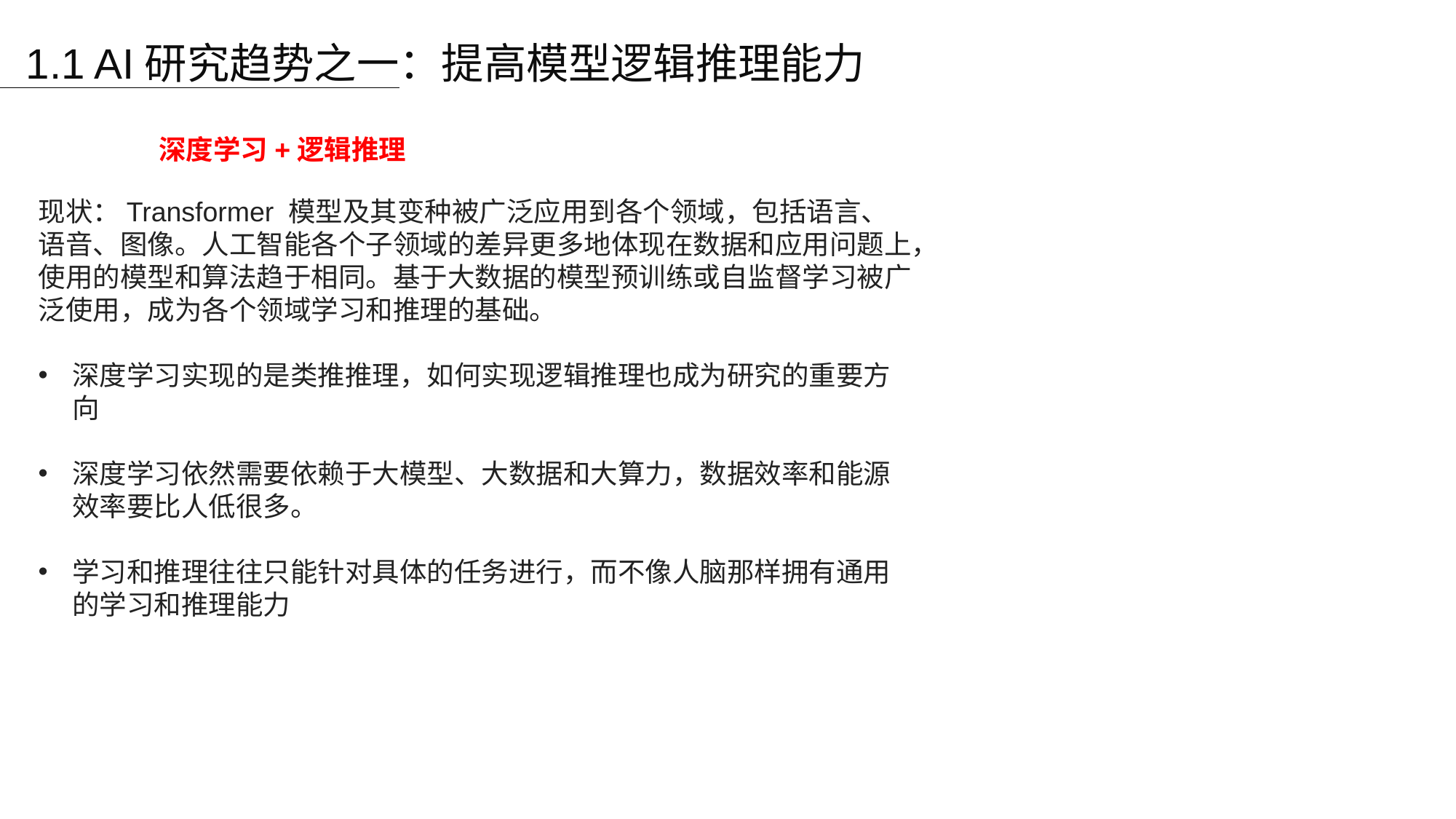

1.1 AI研究趋势之一：提高模型逻辑推理能力

深度学习+逻辑推理
现状：Transformer 模型及其变种被广泛应用到各个领域，包括语言、语音、图像。人工智能各个子领域的差异更多地体现在数据和应用问题上，使用的模型和算法趋于相同。基于大数据的模型预训练或自监督学习被广泛使用，成为各个领域学习和推理的基础。

深度学习实现的是类推推理，如何实现逻辑推理也成为研究的重要方向

深度学习依然需要依赖于大模型、大数据和大算力，数据效率和能源效率要比人低很多。

学习和推理往往只能针对具体的任务进行，而不像人脑那样拥有通用的学习和推理能力